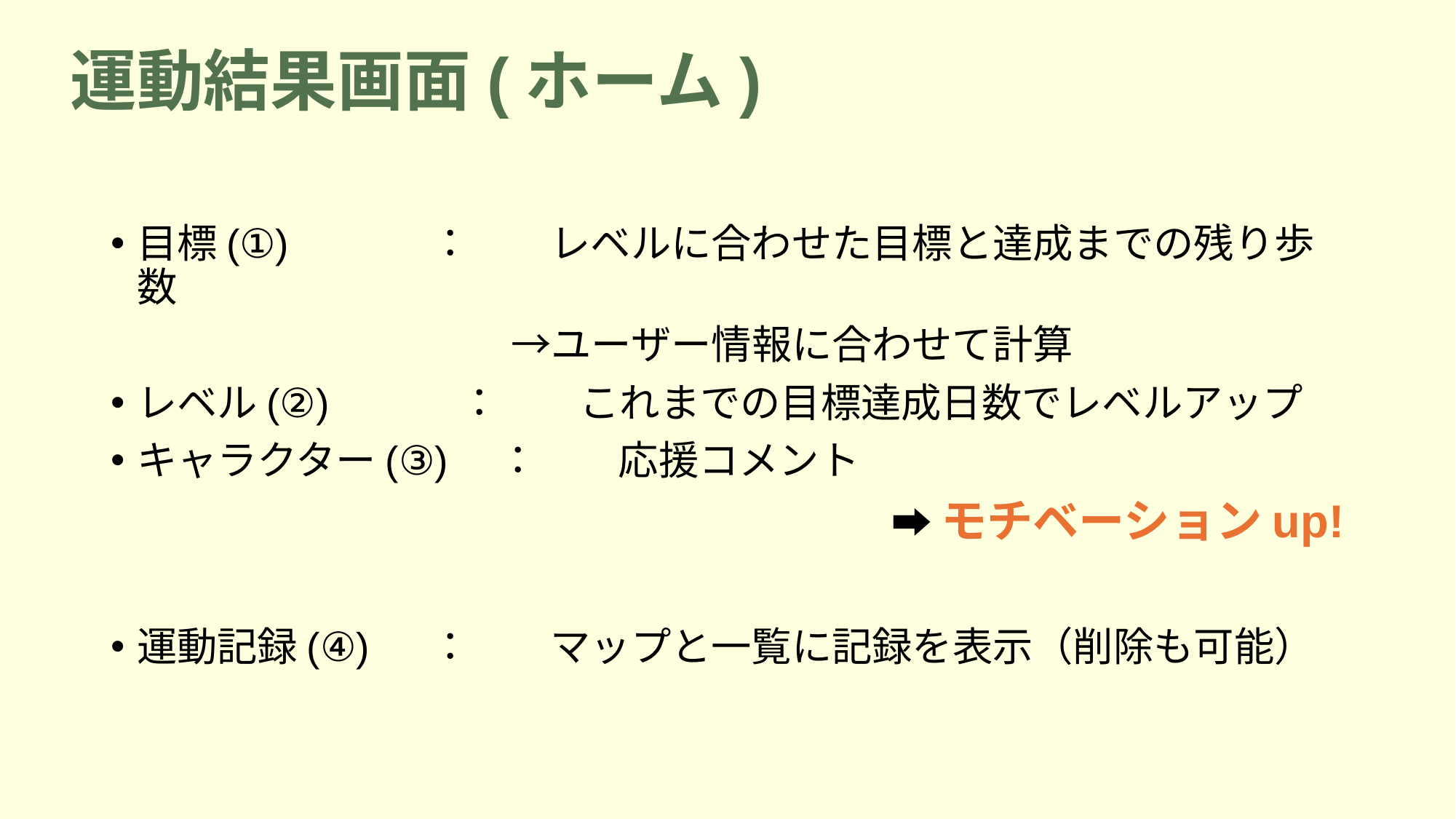

# 運動結果画面(ホーム)
目標(①)    ：　　レベルに合わせた目標と達成までの残り歩数
 　 →ユーザー情報に合わせて計算
レベル(②)   ：　　これまでの目標達成日数でレベルアップ
キャラクター(③) ：　　応援コメント
➡モチベーションup!

運動記録(④)  ：　　マップと一覧に記録を表示（削除も可能）